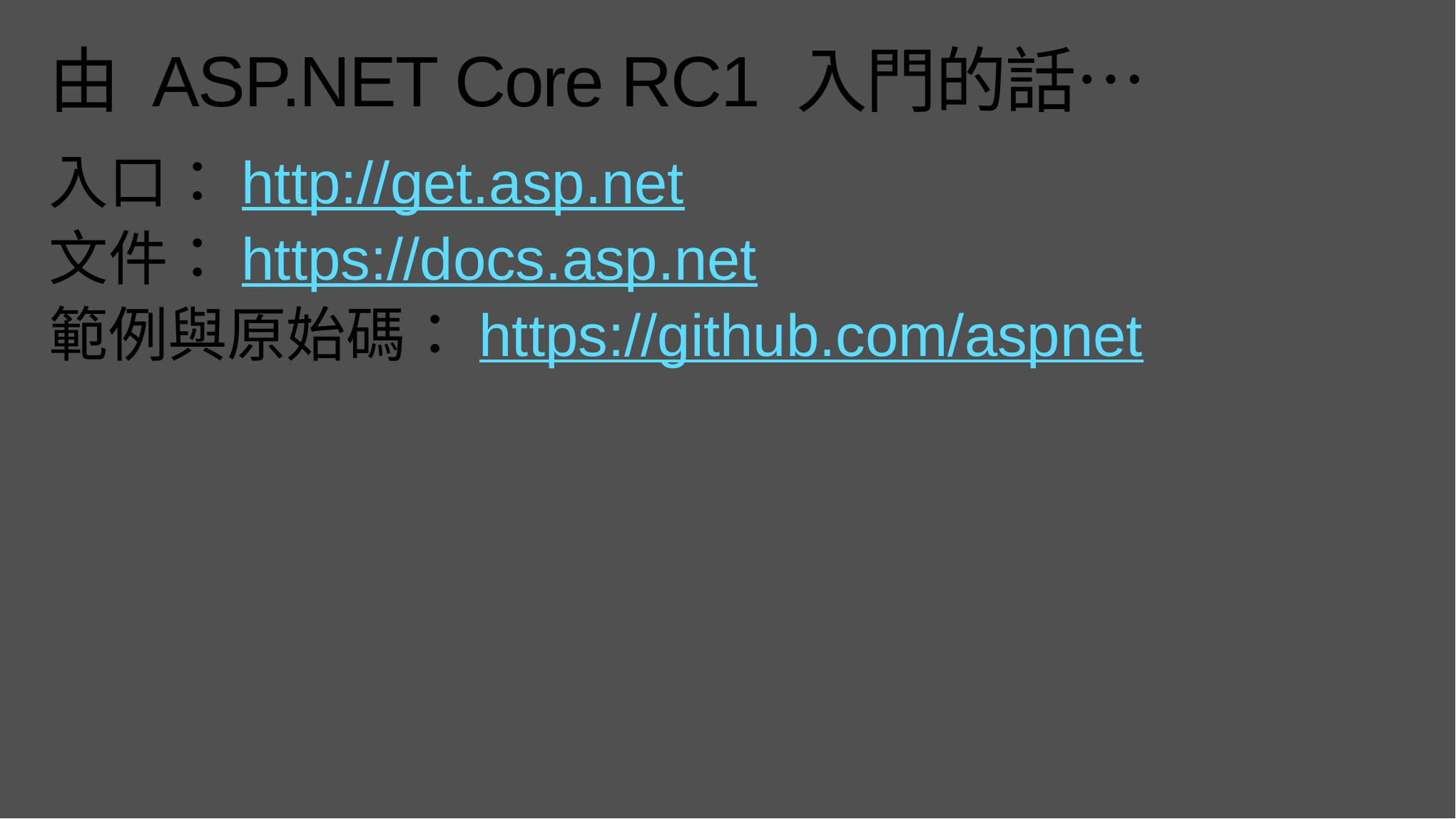

# 由 ASP.NET Core RC1 入門的話…
入口：http://get.asp.net
文件：https://docs.asp.net
範例與原始碼：https://github.com/aspnet